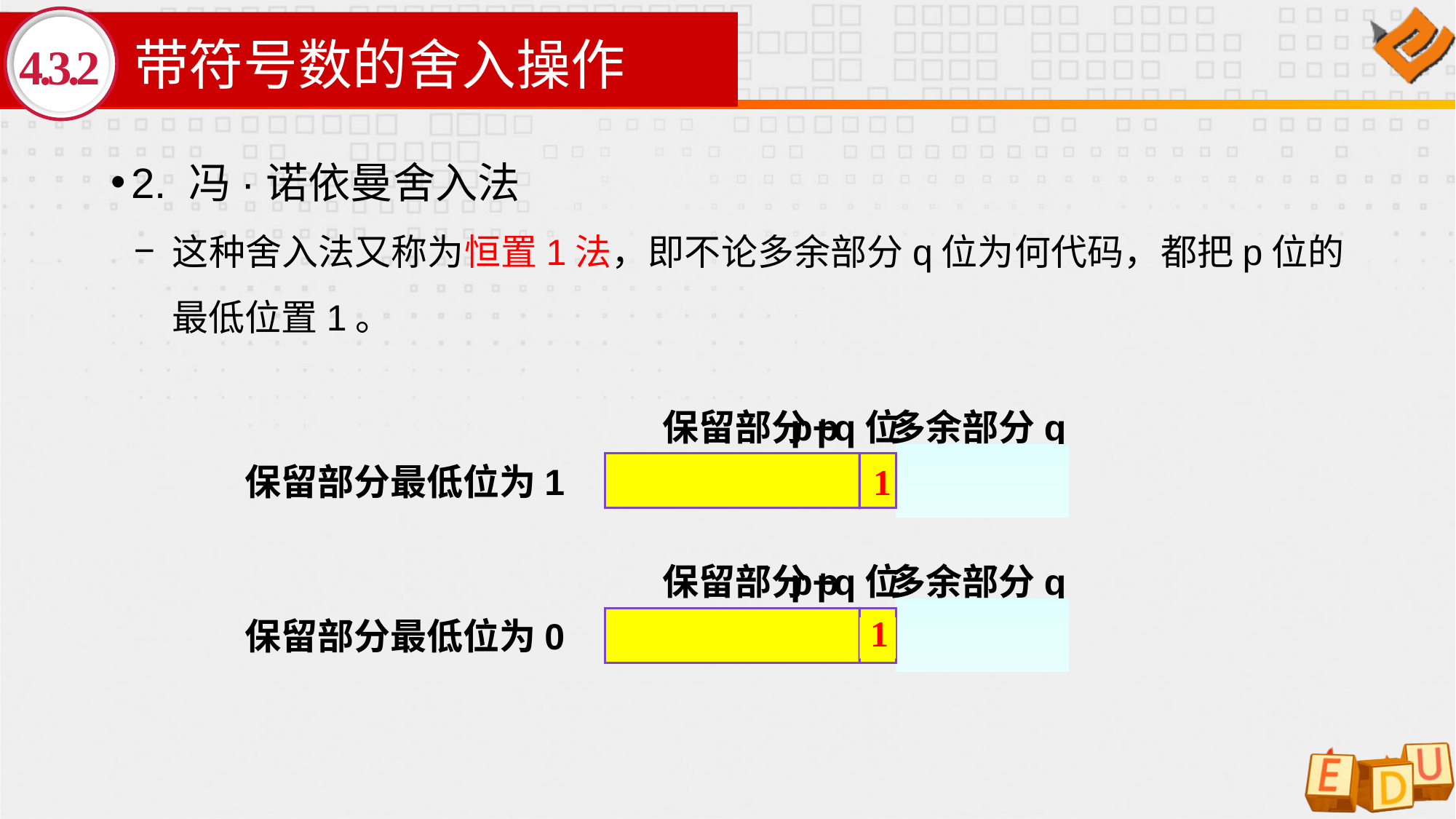

# 带符号数的舍入操作
4.3.2
2. 冯·诺依曼舍入法
这种舍入法又称为恒置1法，即不论多余部分q位为何代码，都把p位的最低位置1。
保留部分p位
p+q位
多余部分q位

保留部分最低位为1

1

保留部分p位
p+q位
多余部分q位

保留部分最低位为0

0

1